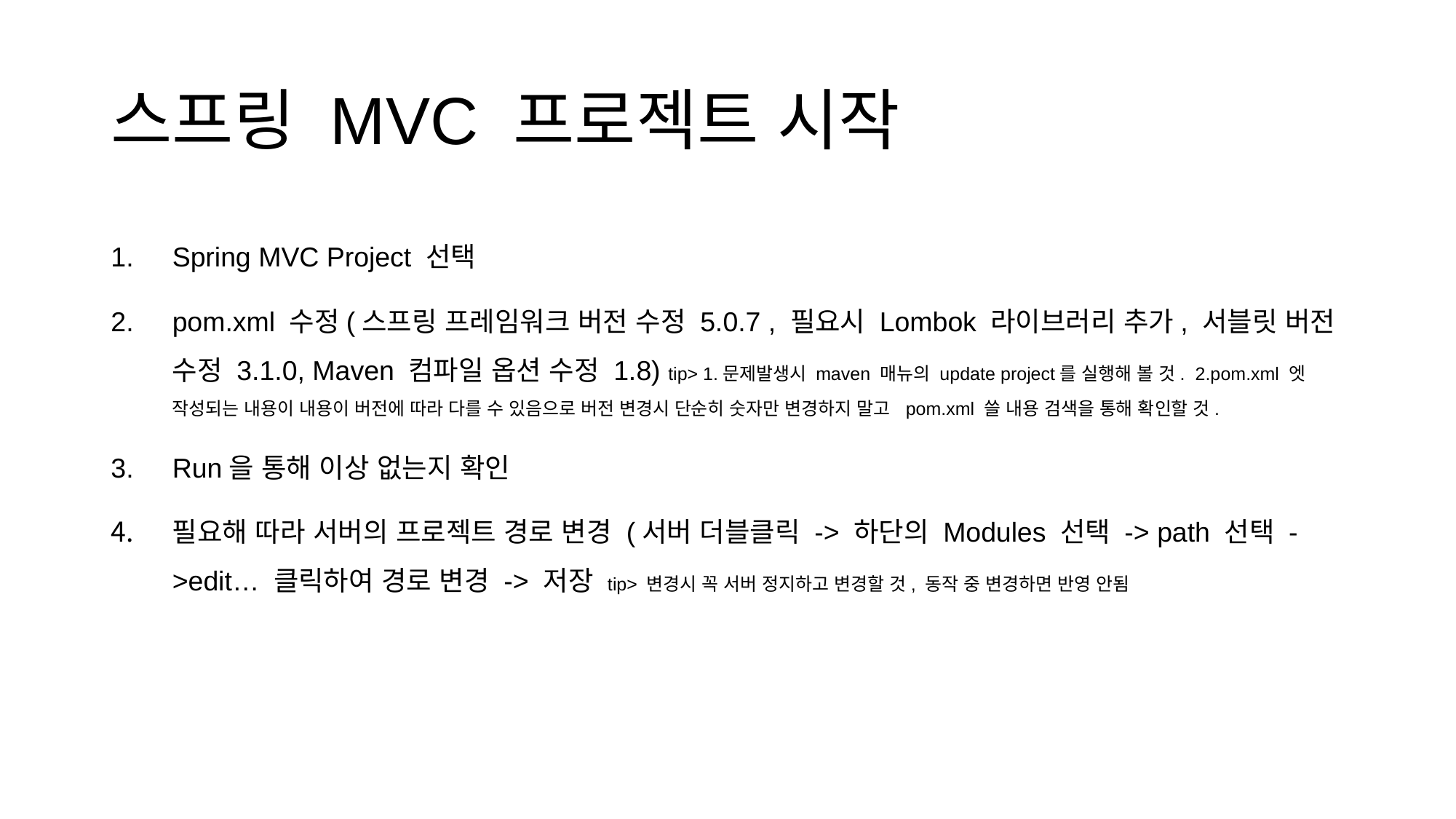

# 스프링 MVC 프로젝트 시작
Spring MVC Project 선택
pom.xml 수정(스프링 프레임워크 버전 수정 5.0.7 , 필요시 Lombok 라이브러리 추가, 서블릿 버전 수정 3.1.0, Maven 컴파일 옵션 수정 1.8) tip> 1.문제발생시 maven 매뉴의 update project를 실행해 볼 것.  2.pom.xml 엣 작성되는 내용이 내용이 버전에 따라 다를 수 있음으로 버전 변경시 단순히 숫자만 변경하지 말고  pom.xml 쓸 내용 검색을 통해 확인할 것.
Run을 통해 이상 없는지 확인
필요해 따라 서버의 프로젝트 경로 변경 (서버 더블클릭 -> 하단의 Modules 선택 -> path 선택 ->edit… 클릭하여 경로 변경 -> 저장 tip> 변경시 꼭 서버 정지하고 변경할 것, 동작 중 변경하면 반영 안됨